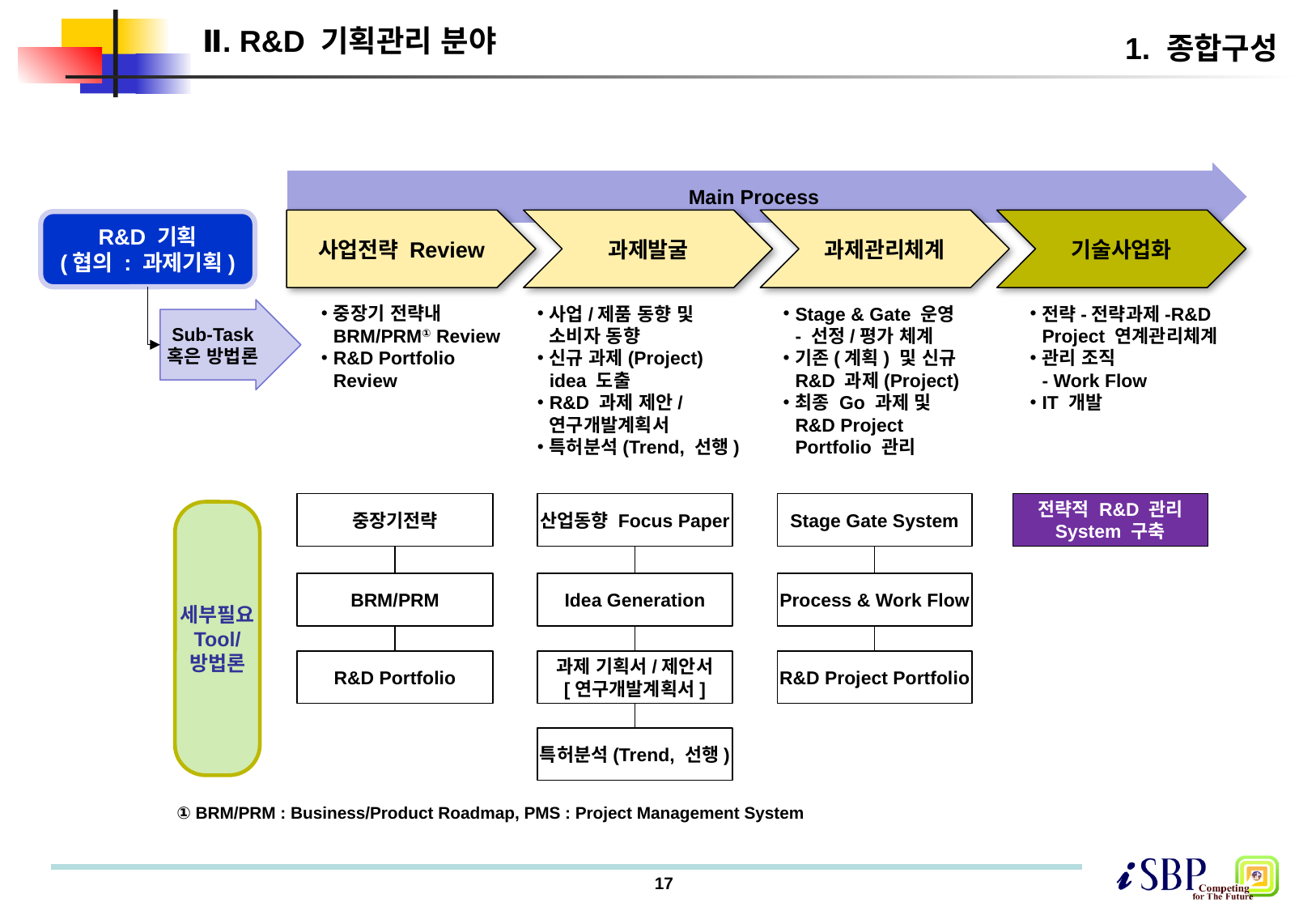

Ⅱ. R&D 기획관리 분야
# 1. 종합구성
Main Process
사업전략 Review
과제발굴
과제관리체계
기술사업화
R&D 기획
(협의 : 과제기획)
중장기 전략내
BRM/PRM① Review
R&D Portfolio
Review
사업/제품 동향 및
소비자 동향
신규 과제(Project)
idea 도출
R&D 과제 제안/
연구개발계획서
특허분석(Trend, 선행)
Stage & Gate 운영
- 선정/평가 체계
기존(계획) 및 신규
R&D 과제(Project)
최종 Go 과제 및
R&D Project
Portfolio 관리
전략-전략과제-R&D
Project 연계관리체계
관리 조직
- Work Flow
IT 개발
Sub-Task
혹은 방법론
중장기전략
산업동향 Focus Paper
Stage Gate System
전략적 R&D 관리
System 구축
세부필요
Tool/
방법론
BRM/PRM
Idea Generation
Process & Work Flow
R&D Portfolio
과제 기획서/제안서
[연구개발계획서]
R&D Project Portfolio
특허분석(Trend, 선행)
① BRM/PRM : Business/Product Roadmap, PMS : Project Management System
17